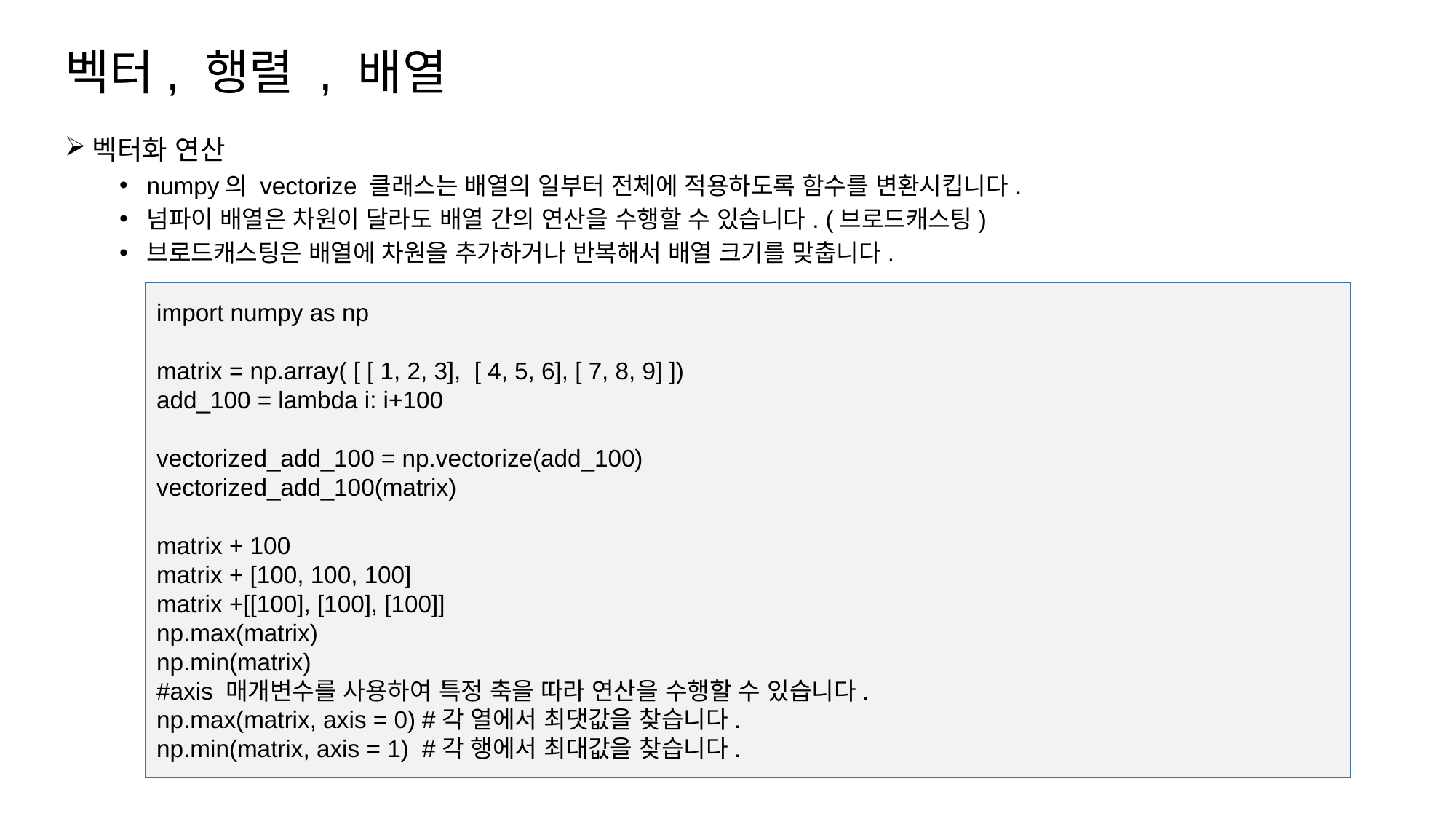

# 벡터, 행렬 , 배열
벡터화 연산
numpy의 vectorize 클래스는 배열의 일부터 전체에 적용하도록 함수를 변환시킵니다.
넘파이 배열은 차원이 달라도 배열 간의 연산을 수행할 수 있습니다. (브로드캐스팅)
브로드캐스팅은 배열에 차원을 추가하거나 반복해서 배열 크기를 맞춥니다.

import numpy as np

matrix = np.array( [ [ 1, 2, 3],  [ 4, 5, 6], [ 7, 8, 9] ])
add_100 = lambda i: i+100

vectorized_add_100 = np.vectorize(add_100)
vectorized_add_100(matrix)

matrix + 100
matrix + [100, 100, 100]
matrix +[[100], [100], [100]]
np.max(matrix)
np.min(matrix)
#axis 매개변수를 사용하여 특정 축을 따라 연산을 수행할 수 있습니다.
np.max(matrix, axis = 0) #각 열에서 최댓값을 찾습니다.
np.min(matrix, axis = 1)  #각 행에서 최대값을 찾습니다.